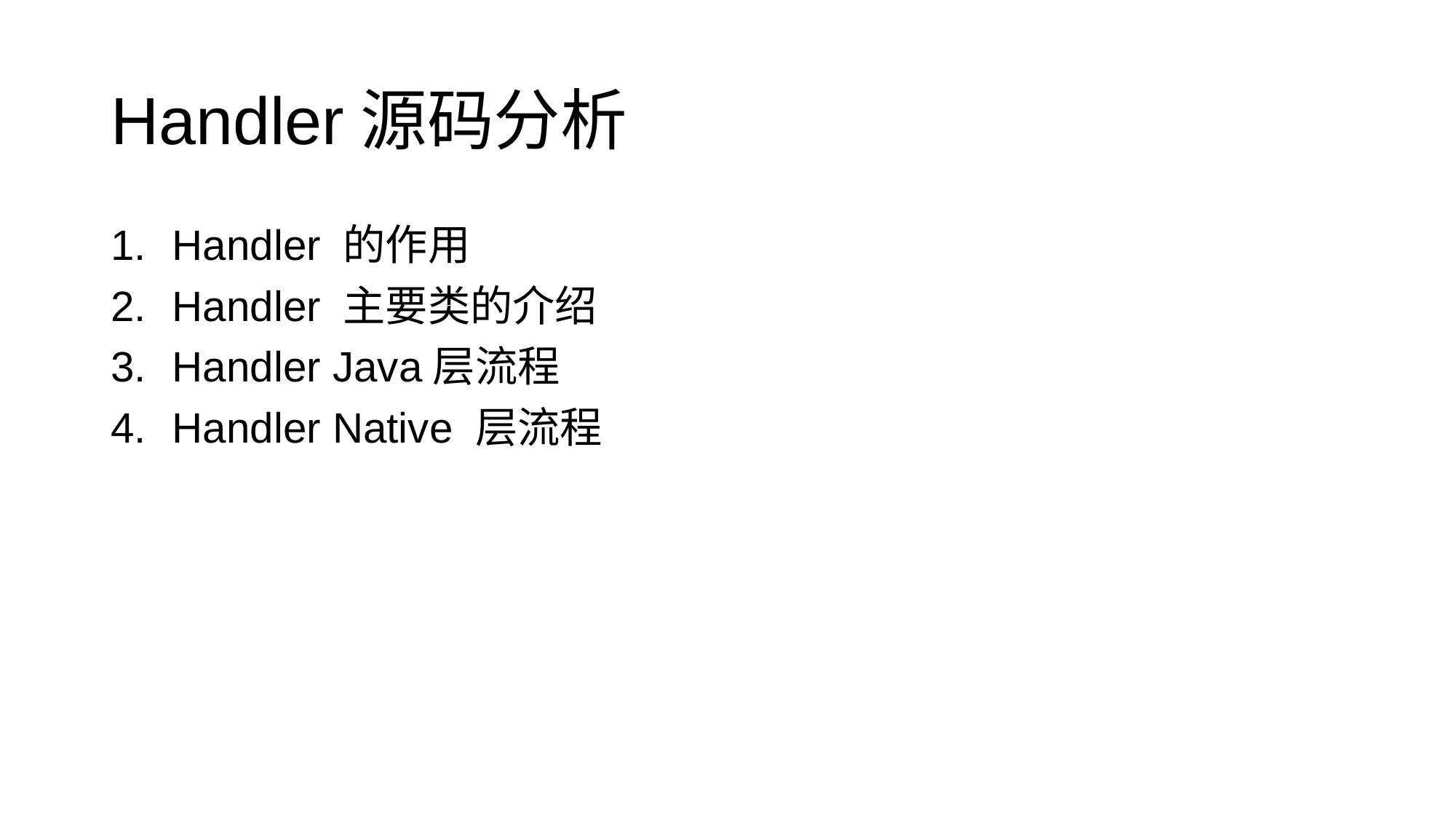

# Handler源码分析
Handler 的作用
Handler 主要类的介绍
Handler Java层流程
Handler Native 层流程